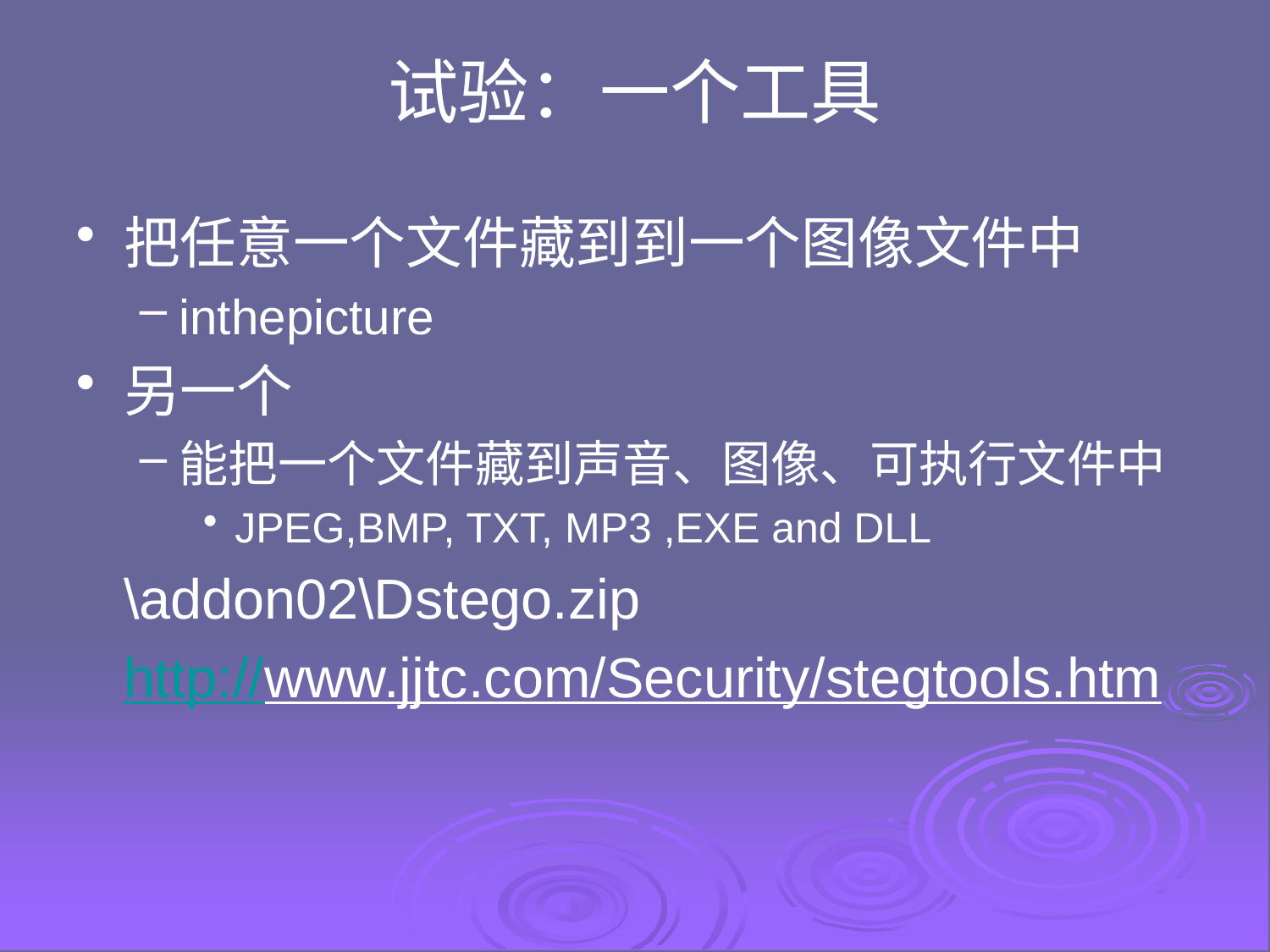

# 试验：一个工具
把任意一个文件藏到到一个图像文件中
inthepicture
另一个
能把一个文件藏到声音、图像、可执行文件中
JPEG,BMP, TXT, MP3 ,EXE and DLL
	\addon02\Dstego.zip
	http://www.jjtc.com/Security/stegtools.htm